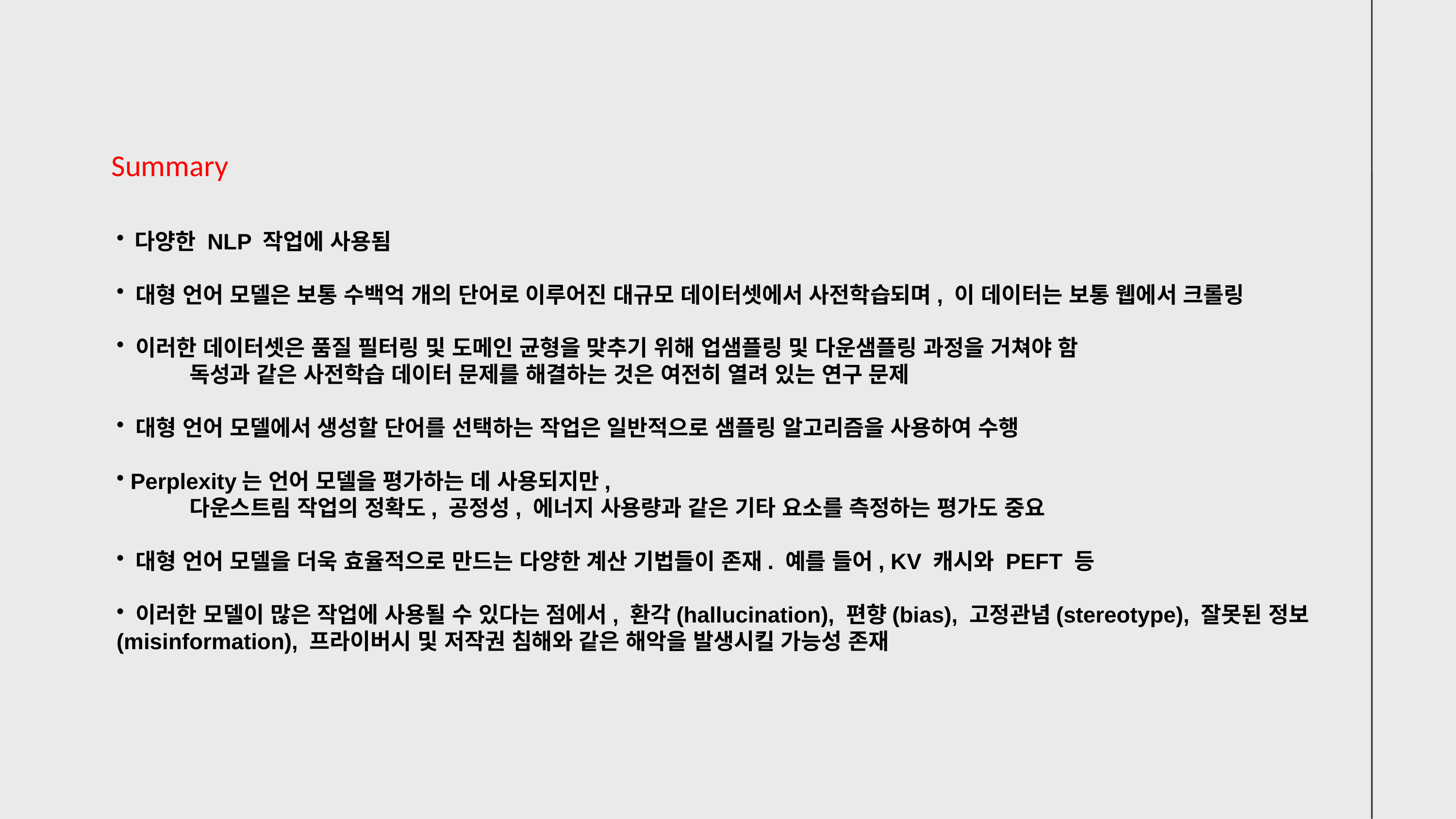

Summary
 다양한 NLP 작업에 사용됨

 대형 언어 모델은 보통 수백억 개의 단어로 이루어진 대규모 데이터셋에서 사전학습되며, 이 데이터는 보통 웹에서 크롤링

 이러한 데이터셋은 품질 필터링 및 도메인 균형을 맞추기 위해 업샘플링 및 다운샘플링 과정을 거쳐야 함
	독성과 같은 사전학습 데이터 문제를 해결하는 것은 여전히 열려 있는 연구 문제

 대형 언어 모델에서 생성할 단어를 선택하는 작업은 일반적으로 샘플링 알고리즘을 사용하여 수행

 Perplexity는 언어 모델을 평가하는 데 사용되지만,
	다운스트림 작업의 정확도, 공정성, 에너지 사용량과 같은 기타 요소를 측정하는 평가도 중요

 대형 언어 모델을 더욱 효율적으로 만드는 다양한 계산 기법들이 존재. 예를 들어, KV 캐시와 PEFT 등

 이러한 모델이 많은 작업에 사용될 수 있다는 점에서, 환각(hallucination), 편향(bias), 고정관념(stereotype), 잘못된 정보(misinformation), 프라이버시 및 저작권 침해와 같은 해악을 발생시킬 가능성 존재